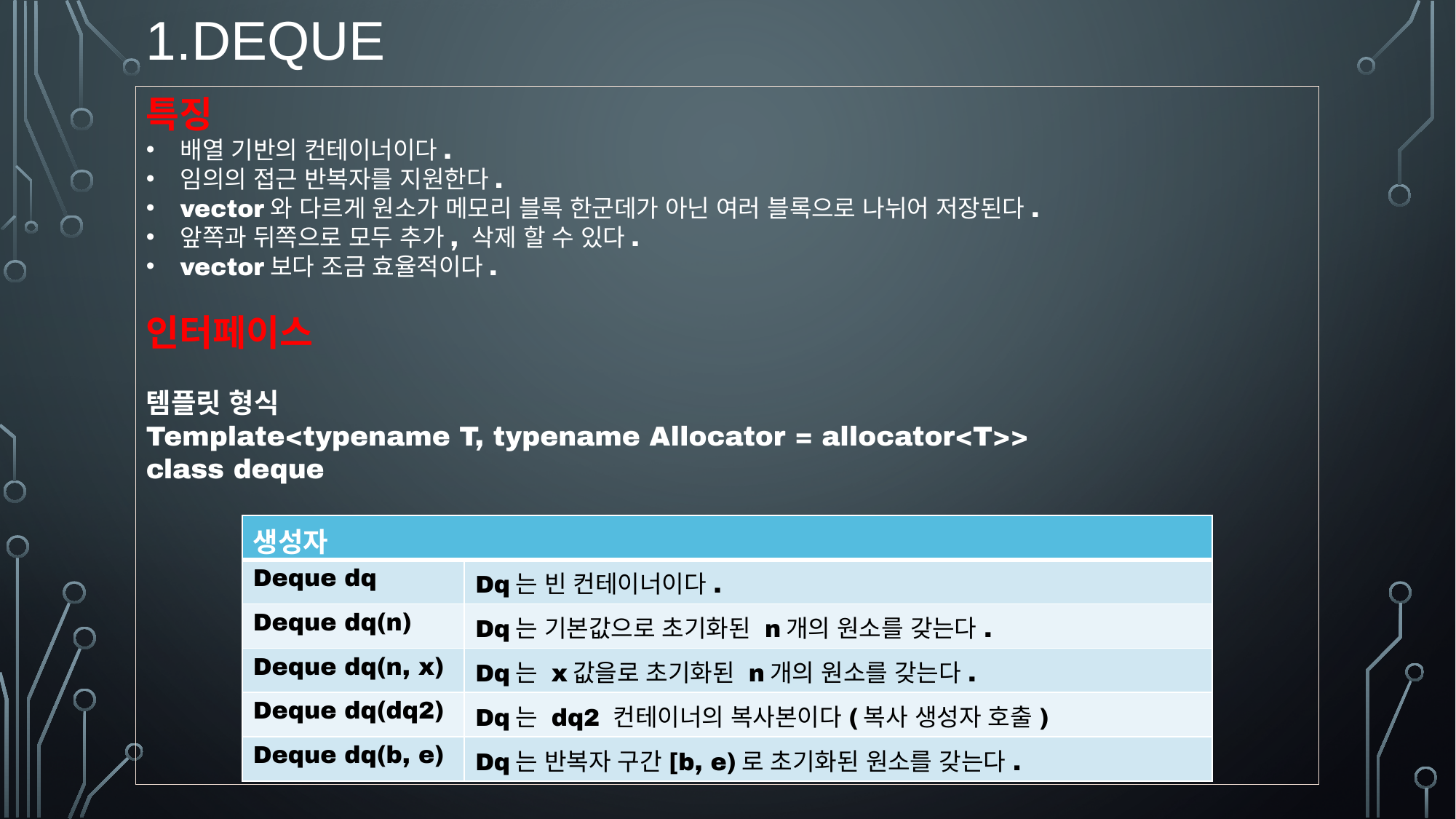

# 1.deque
특징
배열 기반의 컨테이너이다.
임의의 접근 반복자를 지원한다.
vector와 다르게 원소가 메모리 블록 한군데가 아닌 여러 블록으로 나뉘어 저장된다.
앞쪽과 뒤쪽으로 모두 추가, 삭제 할 수 있다.
vector보다 조금 효율적이다.

인터페이스

템플릿 형식
Template<typename T, typename Allocator = allocator<T>>
class deque

| 생성자 |  |
| --- | --- |
| Deque dq | Dq는 빈 컨테이너이다. |
| Deque dq(n) | Dq는 기본값으로 초기화된 n개의 원소를 갖는다. |
| Deque dq(n, x) | Dq는 x값을로 초기화된 n개의 원소를 갖는다. |
| Deque dq(dq2) | Dq는 dq2 컨테이너의 복사본이다(복사 생성자 호출) |
| Deque dq(b, e) | Dq는 반복자 구간[b, e)로 초기화된 원소를 갖는다. |